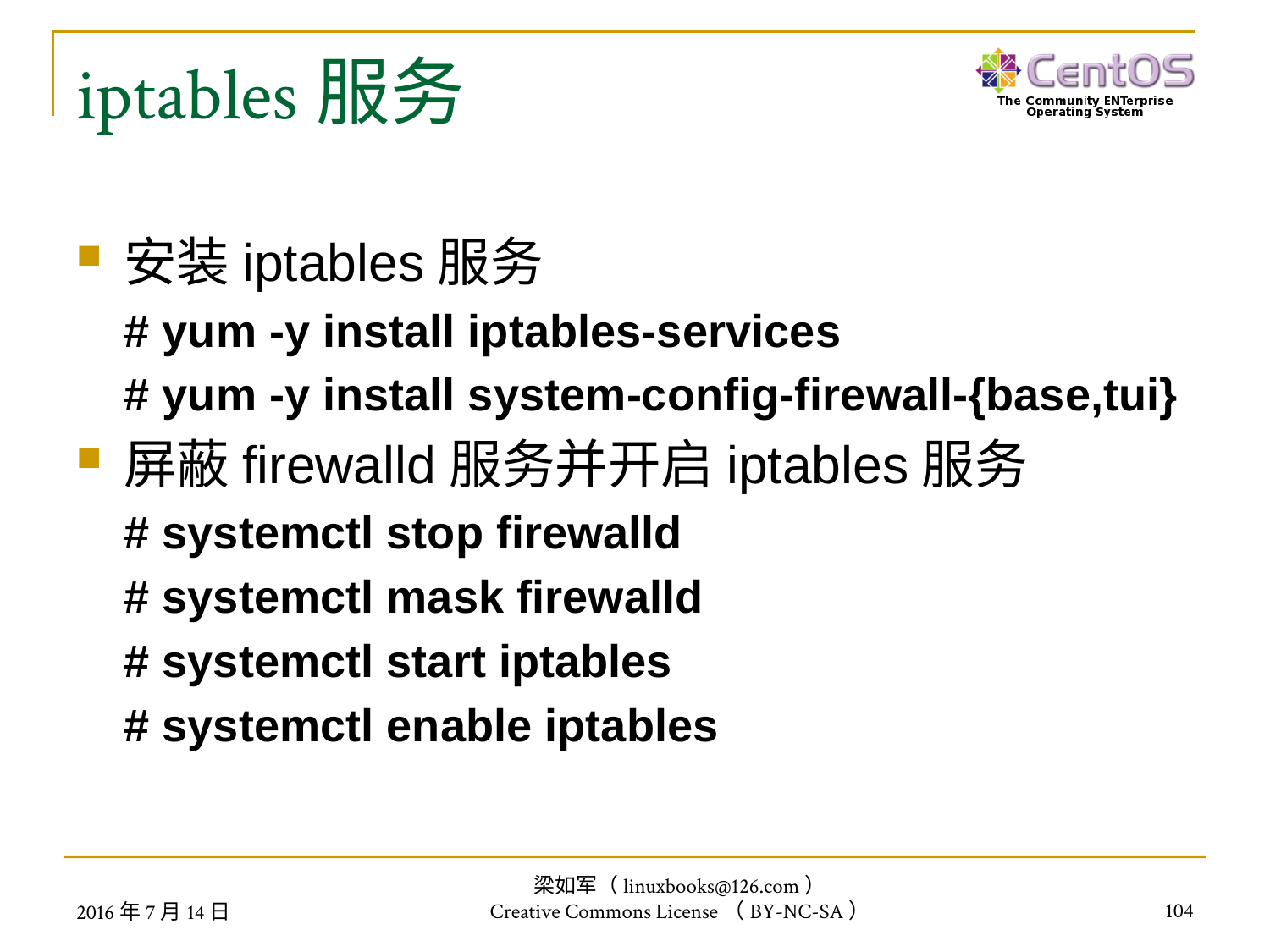

# iptables服务
安装iptables服务
# yum -y install iptables-services
# yum -y install system-config-firewall-{base,tui}
屏蔽firewalld服务并开启iptables服务
# systemctl stop firewalld
# systemctl mask firewalld
# systemctl start iptables
# systemctl enable iptables

梁如军（linuxbooks@126.com）
Creative Commons License（BY-NC-SA）
2016年7月14日
104